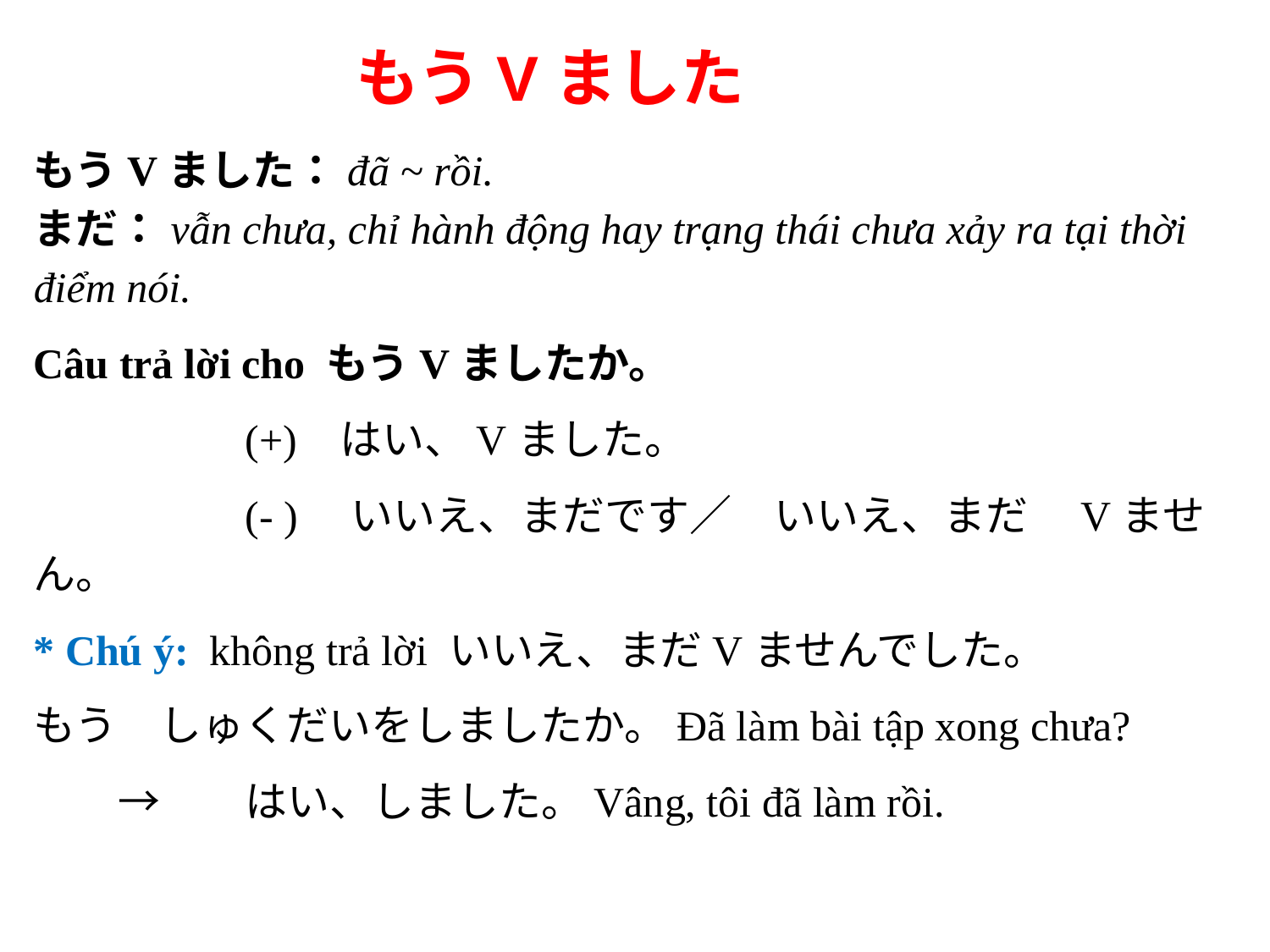

もうVました
もうVました：đã ~ rồi.
まだ：vẫn chưa, chỉ hành động hay trạng thái chưa xảy ra tại thời điểm nói.
Câu trả lời cho もうVましたか。
                    (+)   はい、Vました。
                    (- )　いいえ、まだです／　いいえ、まだ　Vません。
* Chú ý:  không trả lời いいえ、まだVませんでした。
もう　しゅくだいをしましたか。Đã làm bài tập xong chưa?
　　→　　はい、しました。Vâng, tôi đã làm rồi.